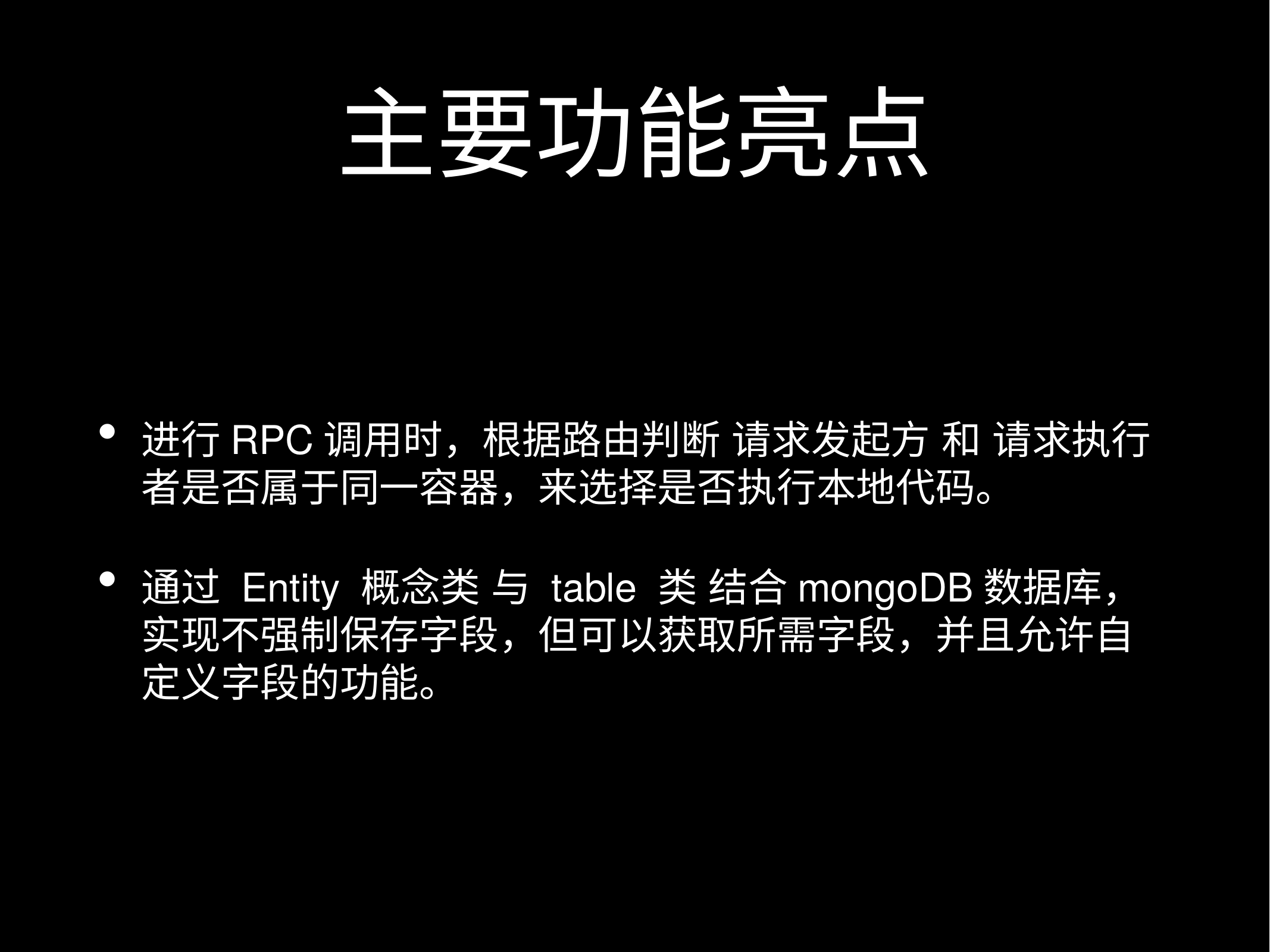

# 主要功能亮点
进行RPC调用时，根据路由判断 请求发起方 和 请求执行者是否属于同一容器，来选择是否执行本地代码。
通过 Entity 概念类 与 table 类 结合mongoDB数据库，实现不强制保存字段，但可以获取所需字段，并且允许自定义字段的功能。